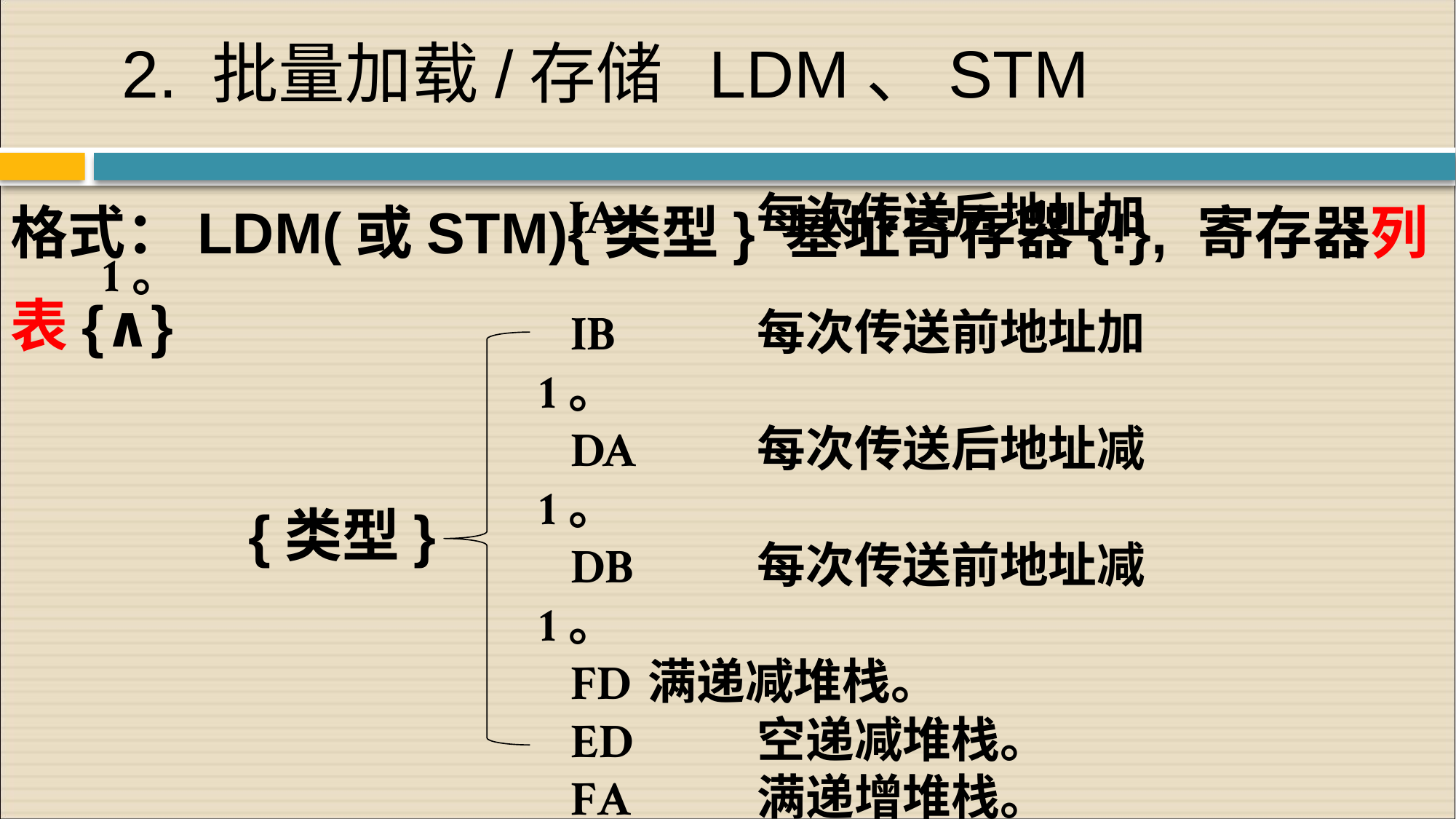

# 2. 批量加载/存储  LDM、STM
格式：LDM(或STM){类型} 基址寄存器{!}, 寄存器列表{∧}
				   IA   	每次传送后地址加1。
IB    	每次传送前地址加1。
DA         	每次传送后地址减1。
DB         	每次传送前地址减1。
FD 	满递减堆栈。
ED        	空递减堆栈。
FA 		满递增堆栈。
EA         	空递增堆栈。

{类型}